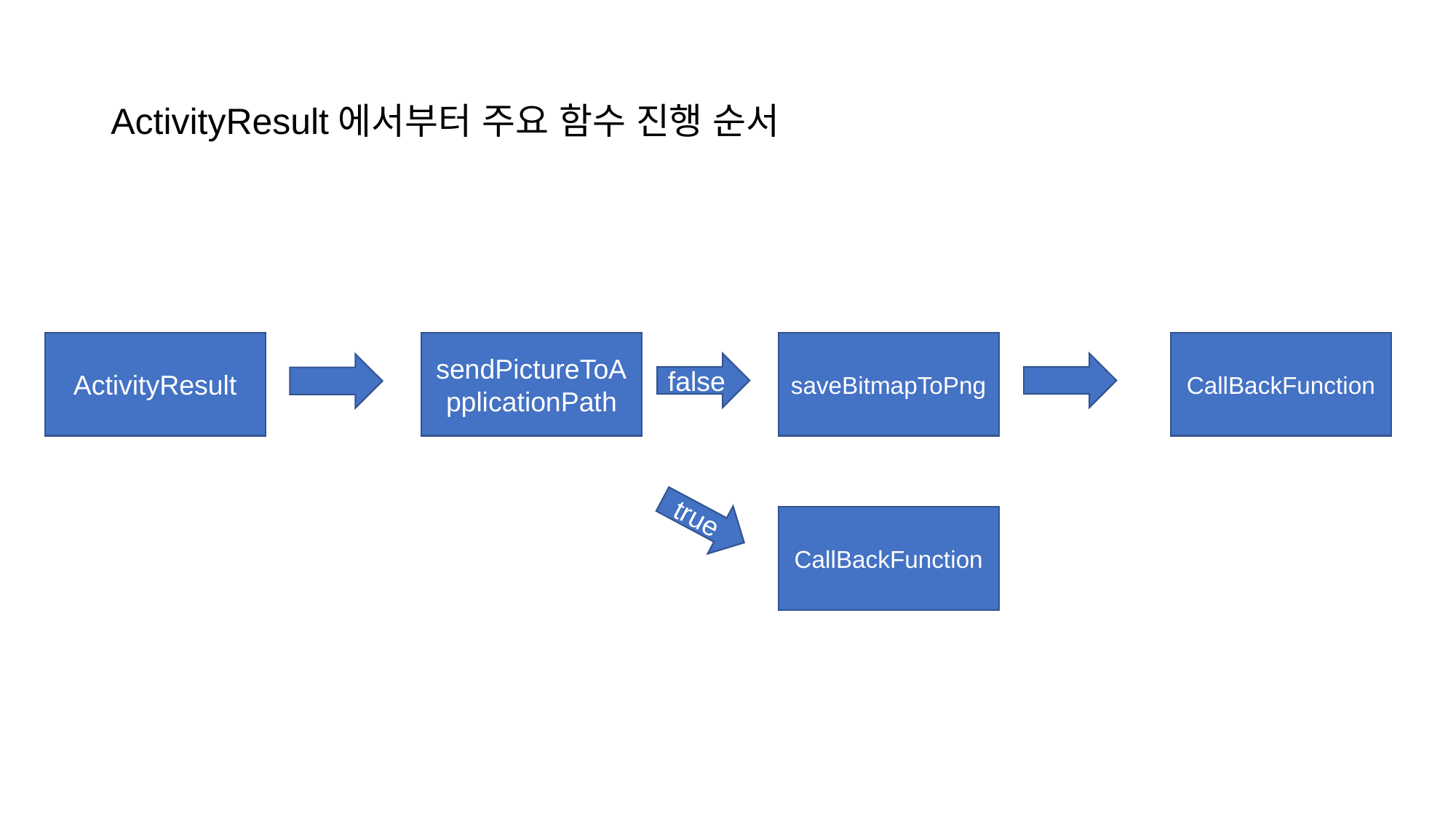

# ActivityResult에서부터 주요 함수 진행 순서
saveBitmapToPng
CallBackFunction
ActivityResult
sendPictureToApplicationPath
false

true
CallBackFunction